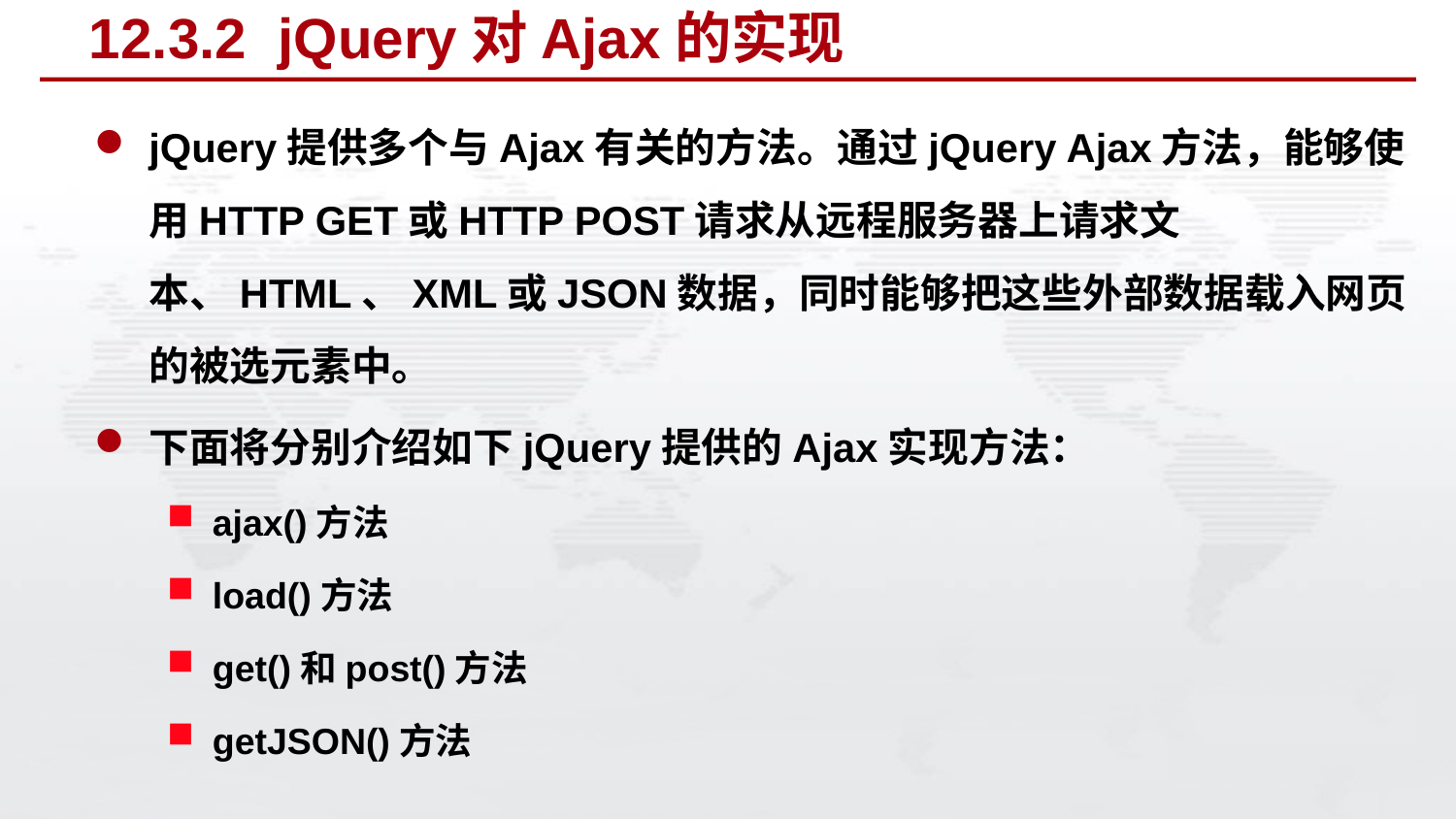

# 12.3.2  jQuery对Ajax的实现
jQuery提供多个与Ajax有关的方法。通过jQuery Ajax方法，能够使用HTTP GET或HTTP POST请求从远程服务器上请求文本、HTML、XML或JSON数据，同时能够把这些外部数据载入网页的被选元素中。
下面将分别介绍如下jQuery提供的Ajax实现方法：
ajax()方法
load()方法
get()和post()方法
getJSON()方法